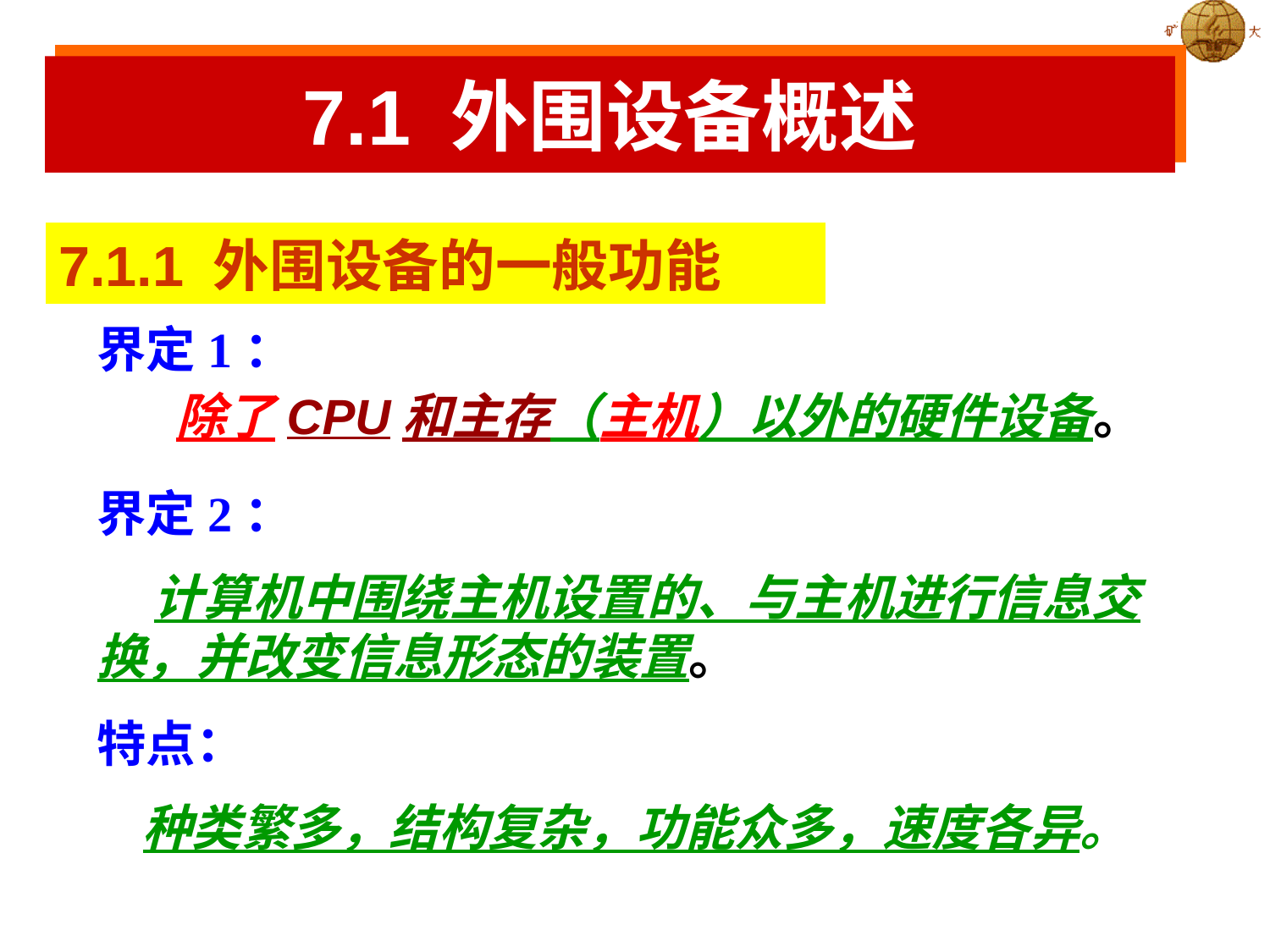

# 7.1 外围设备概述
7.1.1 外围设备的一般功能
界定1：
      除了CPU和主存（主机）以外的硬件设备。
界定2：
    计算机中围绕主机设置的、与主机进行信息交换，并改变信息形态的装置。
特点：
   种类繁多，结构复杂，功能众多，速度各异。